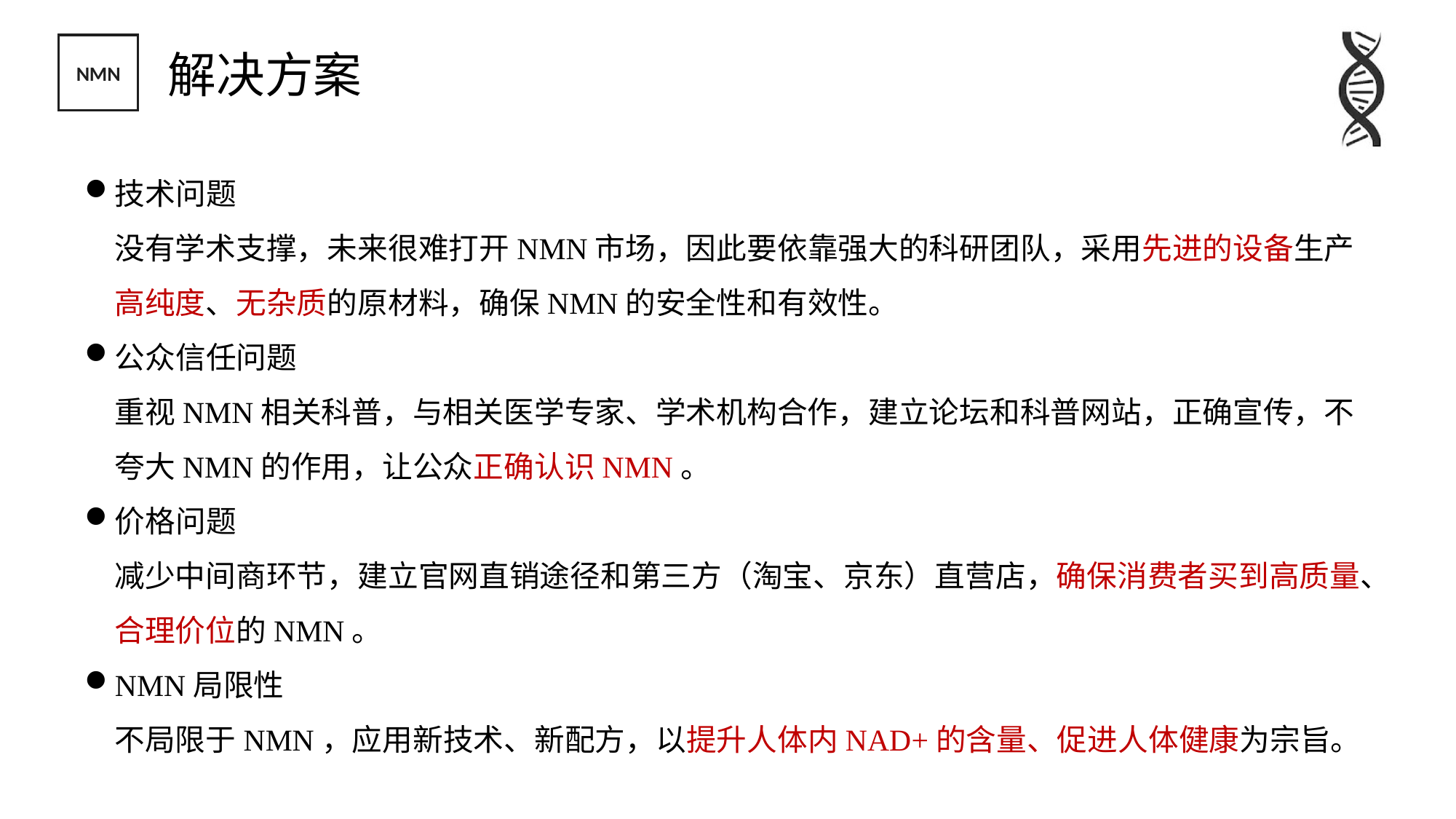

解决方案
技术问题
没有学术支撑，未来很难打开NMN市场，因此要依靠强大的科研团队，采用先进的设备生产高纯度、无杂质的原材料，确保NMN的安全性和有效性。
公众信任问题
重视NMN相关科普，与相关医学专家、学术机构合作，建立论坛和科普网站，正确宣传，不夸大NMN的作用，让公众正确认识NMN。
价格问题
减少中间商环节，建立官网直销途径和第三方（淘宝、京东）直营店，确保消费者买到高质量、合理价位的NMN。
NMN局限性
不局限于NMN，应用新技术、新配方，以提升人体内NAD+的含量、促进人体健康为宗旨。